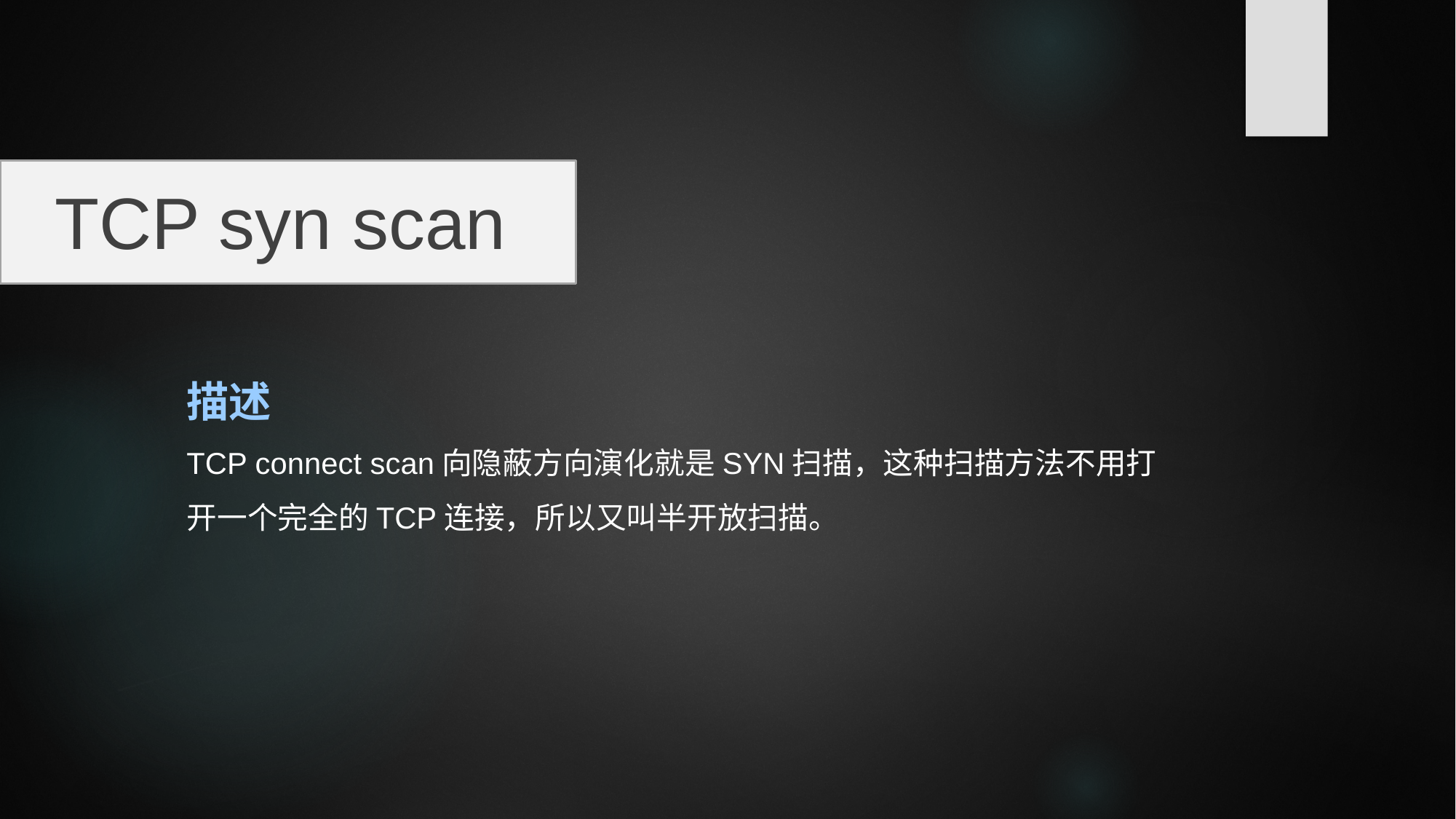

TCP syn scan
描述
TCP connect scan向隐蔽方向演化就是SYN扫描，这种扫描方法不用打开一个完全的TCP连接，所以又叫半开放扫描。